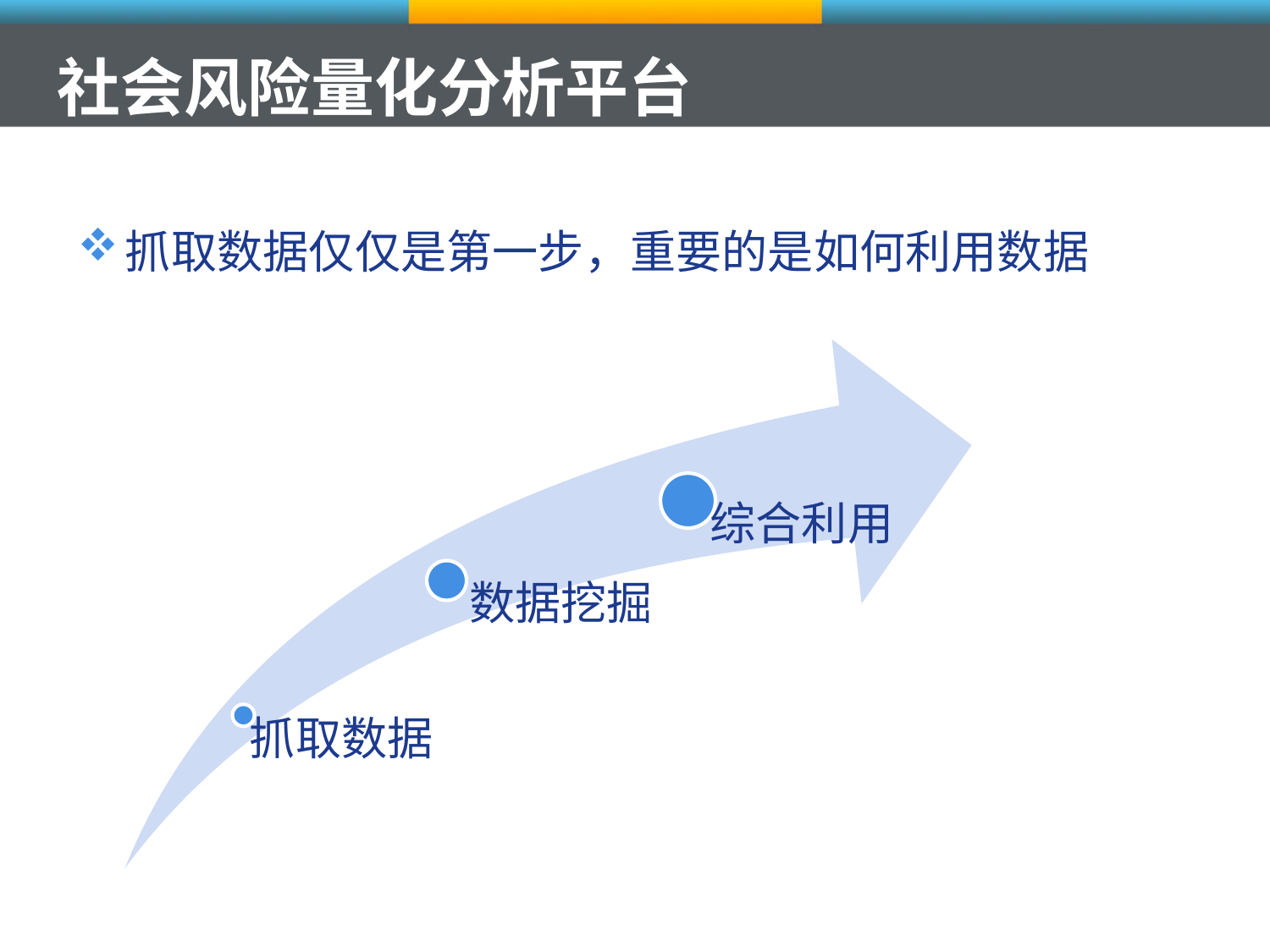

社会风险量化分析平台
抓取数据仅仅是第一步，重要的是如何利用数据
抓取数据
数据挖掘
综合利用